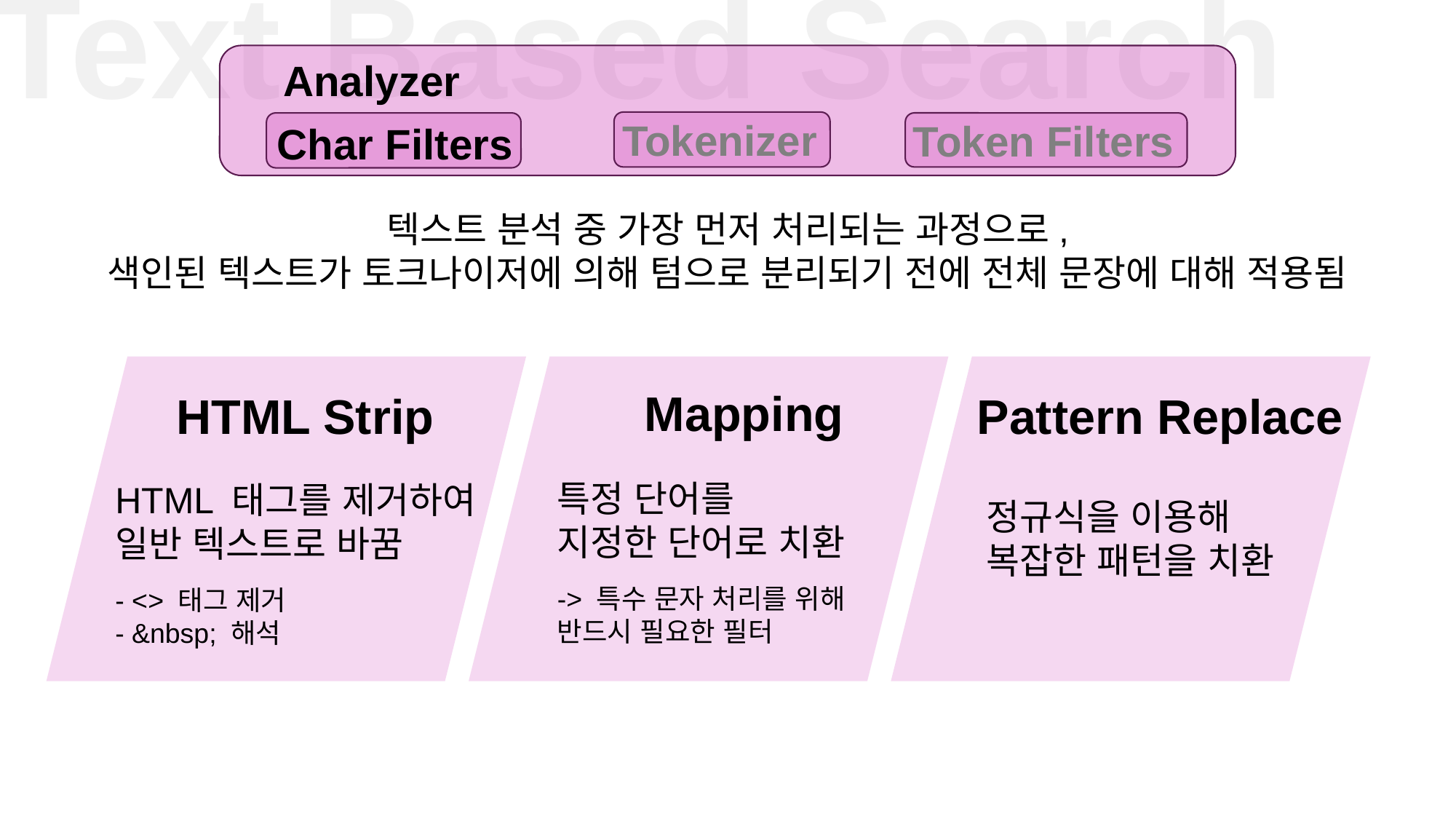

Text Based Search

Analyzer
Tokenizer
Token Filters
Char Filters

텍스트 분석 중 가장 먼저 처리되는 과정으로,
색인된 텍스트가 토크나이저에 의해 텀으로 분리되기 전에 전체 문장에 대해 적용됨

HTML Strip
HTML 태그를 제거하여
일반 텍스트로 바꿈

- <> 태그 제거
- &nbsp; 해석

Mapping
특정 단어를
지정한 단어로 치환

-> 특수 문자 처리를 위해
반드시 필요한 필터

Pattern Replace
정규식을 이용해
복잡한 패턴을 치환